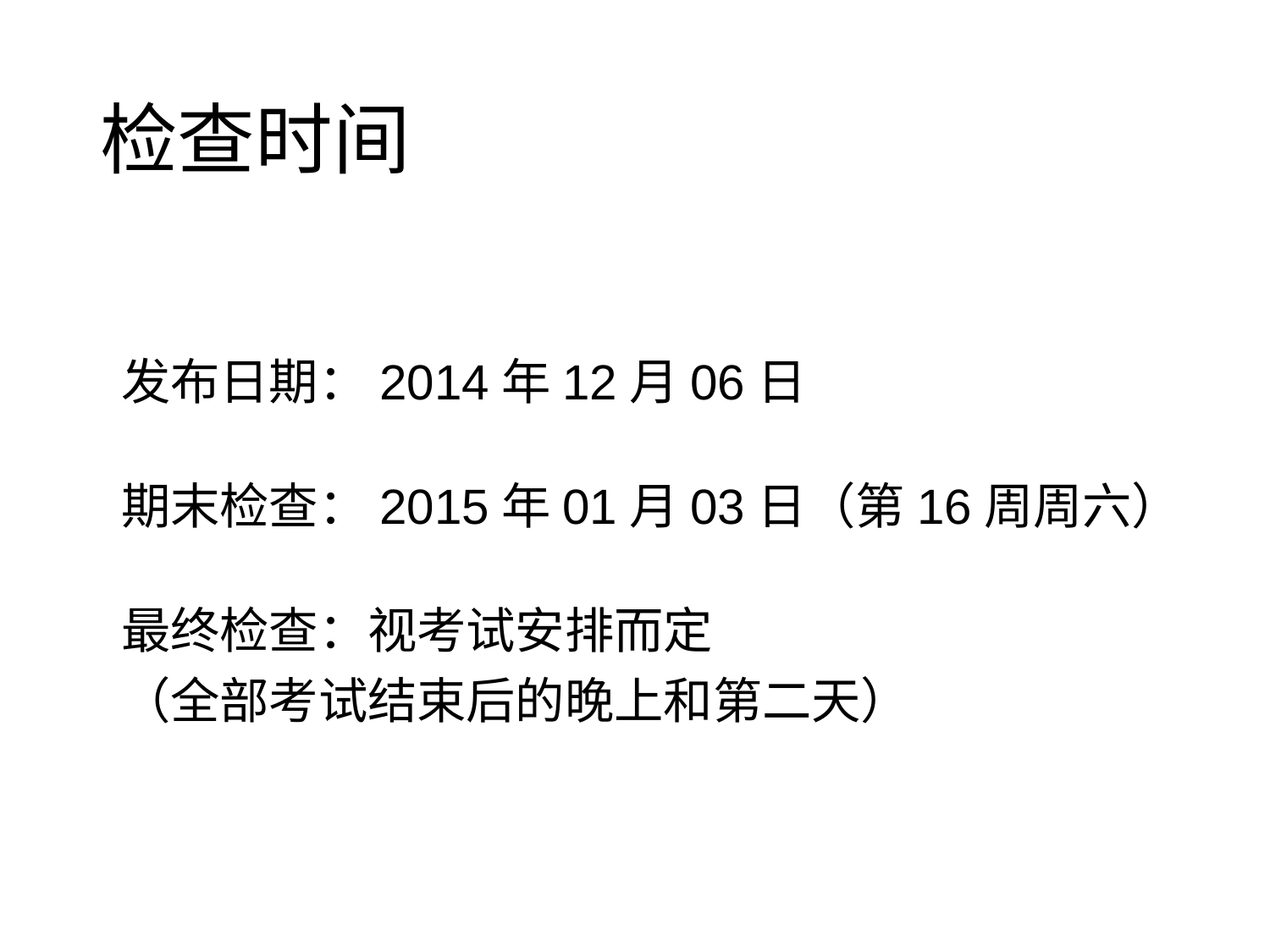

# 检查时间

发布日期：2014年12月06日
期末检查：2015年01月03日（第16周周六）
最终检查：视考试安排而定
（全部考试结束后的晚上和第二天）